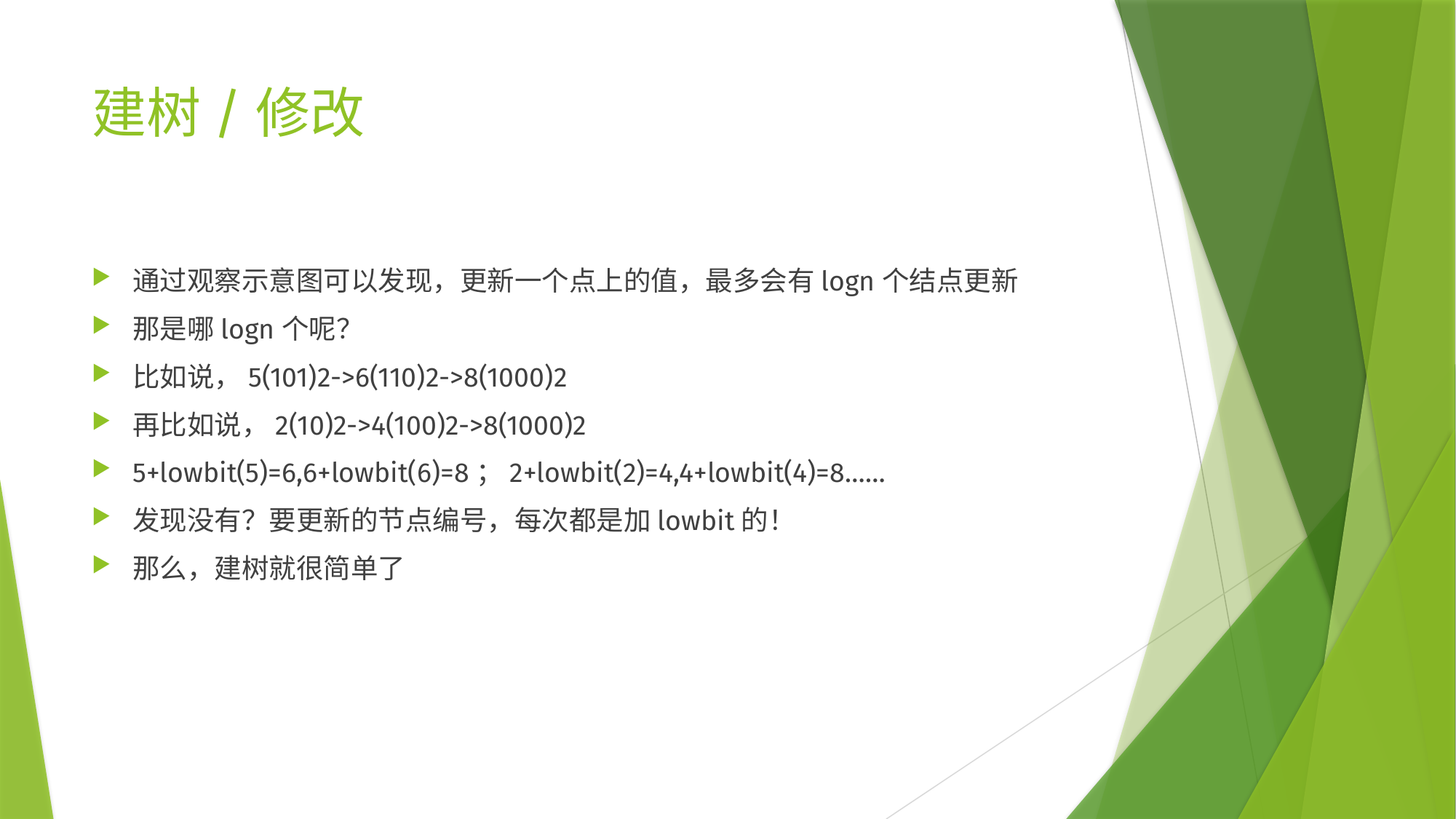

# 建树/修改
通过观察示意图可以发现，更新一个点上的值，最多会有logn个结点更新
那是哪logn个呢？
比如说，5(101)2->6(110)2->8(1000)2
再比如说，2(10)2->4(100)2->8(1000)2
5+lowbit(5)=6,6+lowbit(6)=8；2+lowbit(2)=4,4+lowbit(4)=8……
发现没有？要更新的节点编号，每次都是加lowbit的！
那么，建树就很简单了